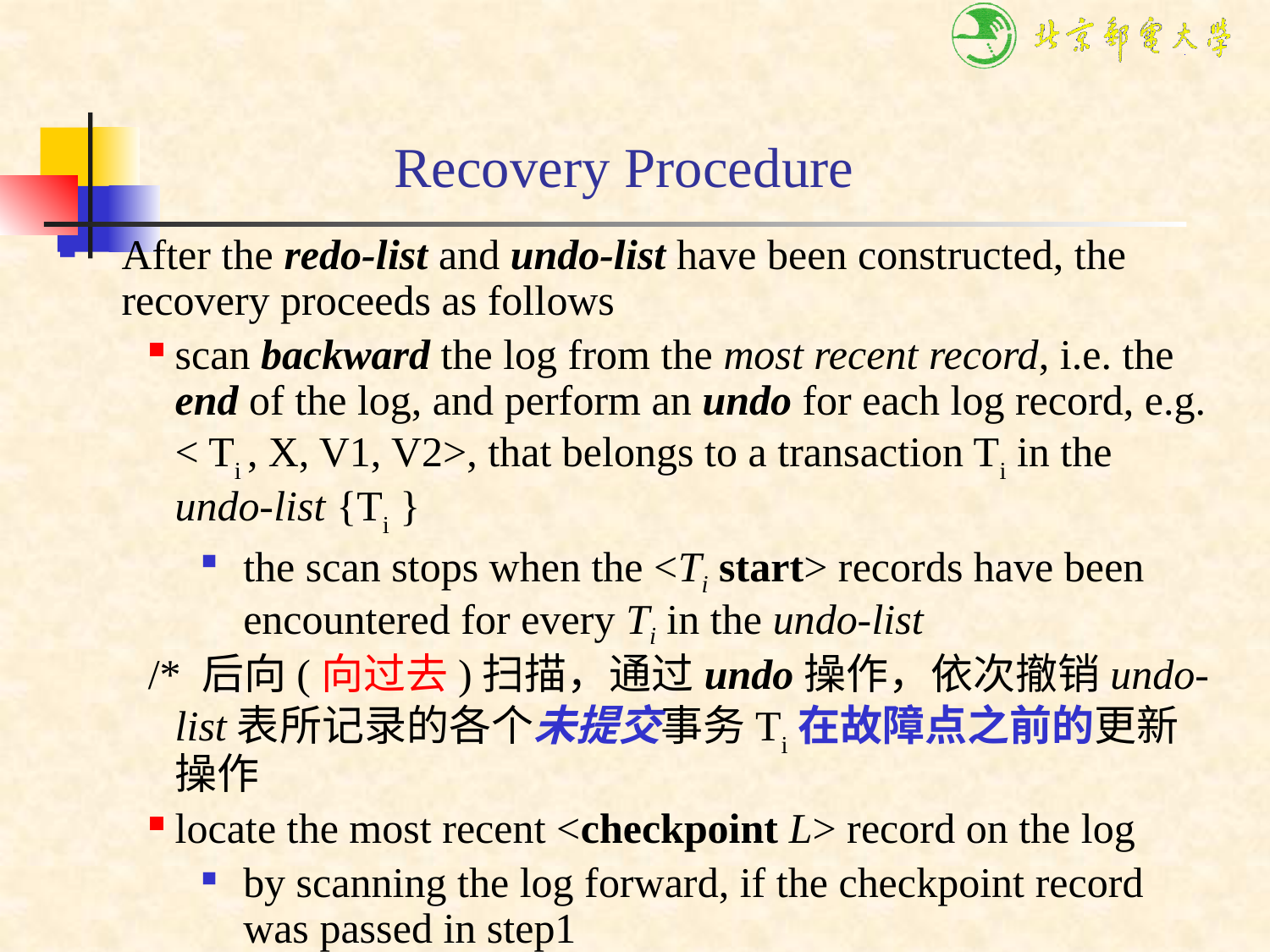

# Recovery Procedure
After the redo-list and undo-list have been constructed, the recovery proceeds as follows
scan backward the log from the most recent record, i.e. the end of the log, and perform an undo for each log record, e.g. < Ti , X, V1, V2>, that belongs to a transaction Ti in the undo-list {Ti }
the scan stops when the <Ti start> records have been encountered for every Ti in the undo-list
/* 后向(向过去)扫描，通过undo操作，依次撤销undo-list表所记录的各个未提交事务Ti在故障点之前的更新操作
locate the most recent <checkpoint L> record on the log
by scanning the log forward, if the checkpoint record was passed in step1
72